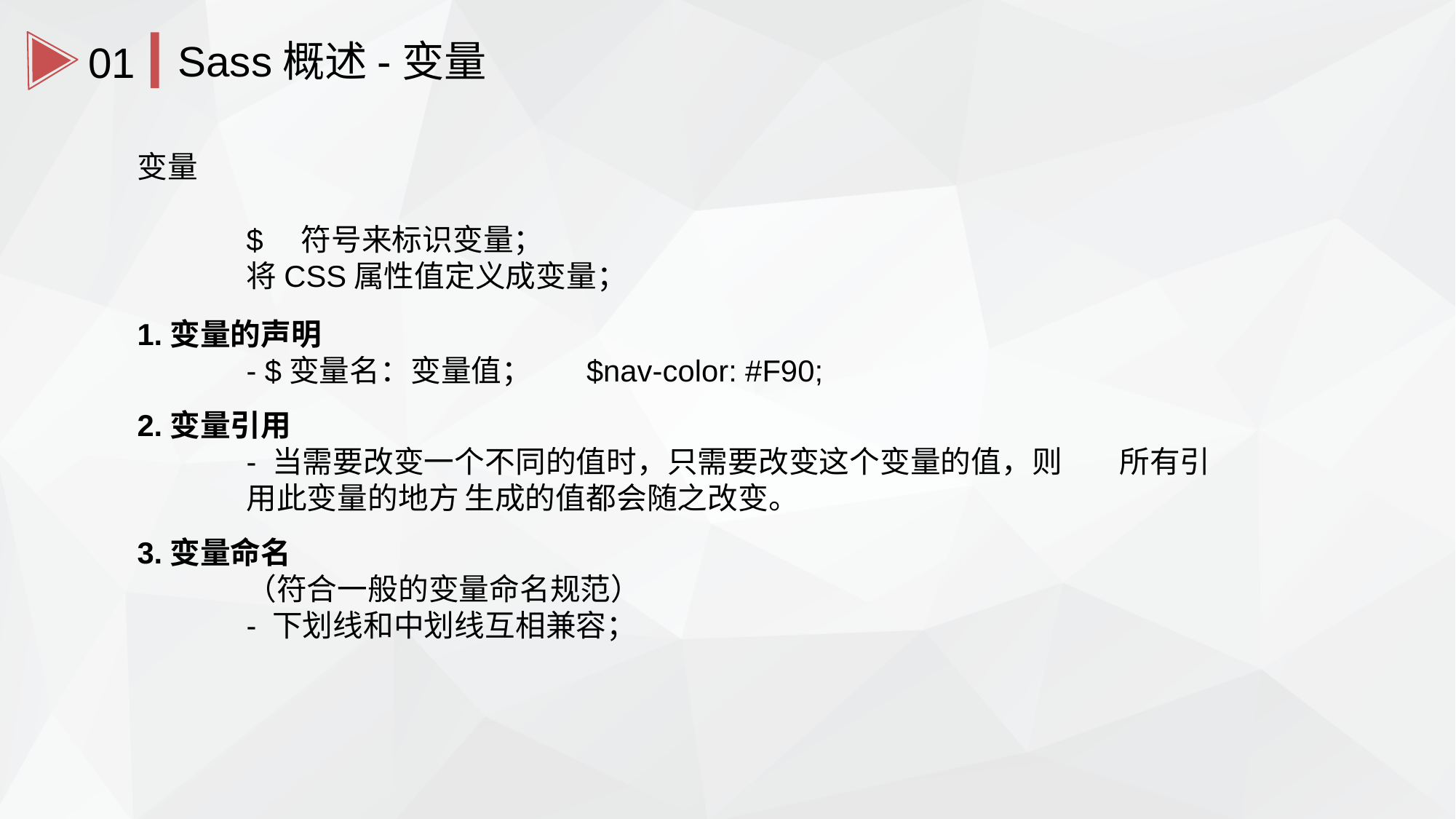

Sass概述-变量
01

变量

	$　符号来标识变量；
	将CSS属性值定义成变量；
1.变量的声明
	- $变量名：变量值；       $nav-color: #F90;
2.变量引用
	- 当需要改变一个不同的值时，只需要改变这个变量的值，则	所有引	用此变量的地方	生成的值都会随之改变。
3.变量命名
	（符合一般的变量命名规范）
	- 下划线和中划线互相兼容；